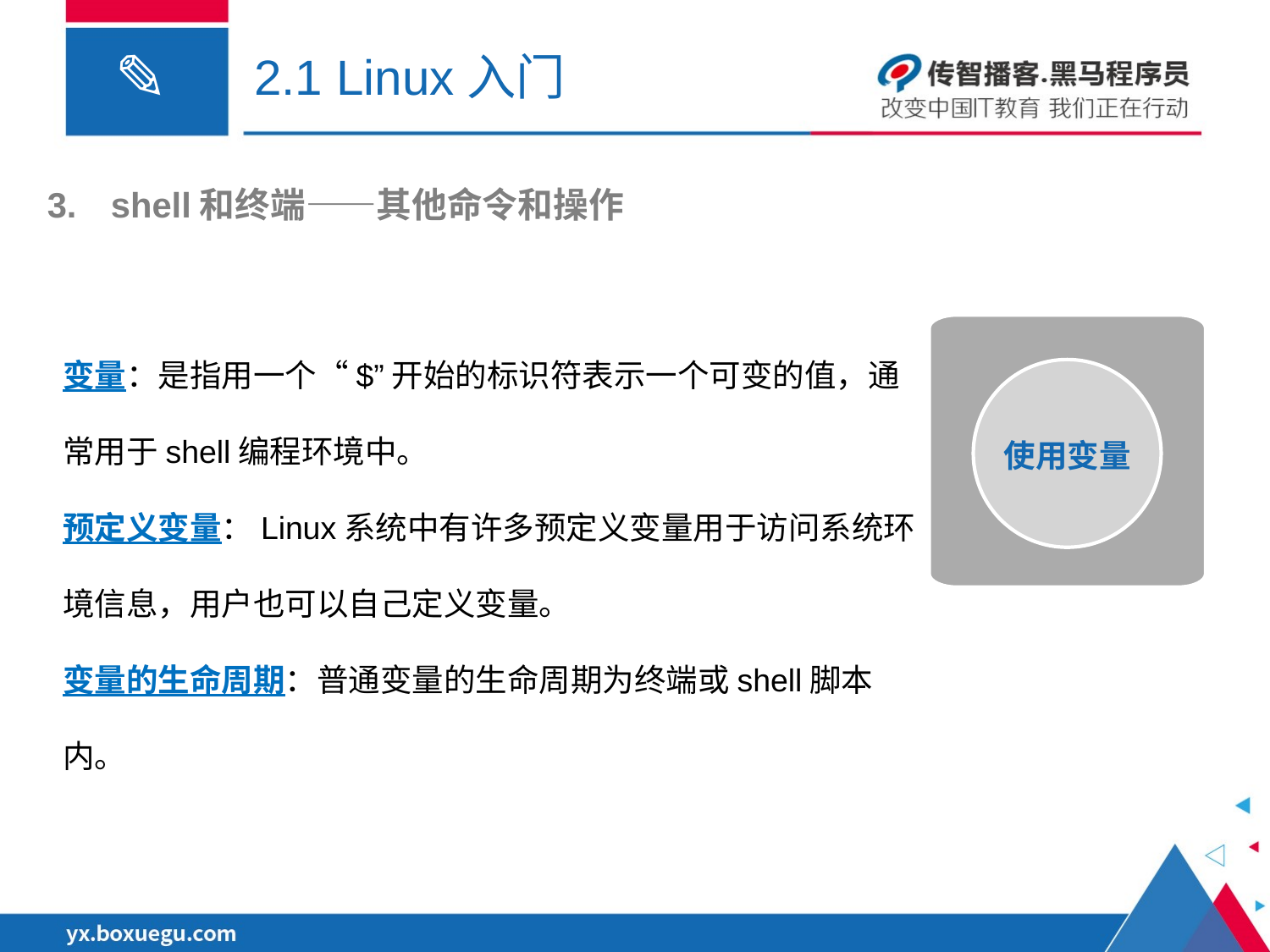

# 2.1 Linux入门
shell和终端——其他命令和操作
变量：是指用一个“$”开始的标识符表示一个可变的值，通常用于shell编程环境中。
预定义变量：Linux系统中有许多预定义变量用于访问系统环境信息，用户也可以自己定义变量。
变量的生命周期：普通变量的生命周期为终端或shell脚本内。

使用变量